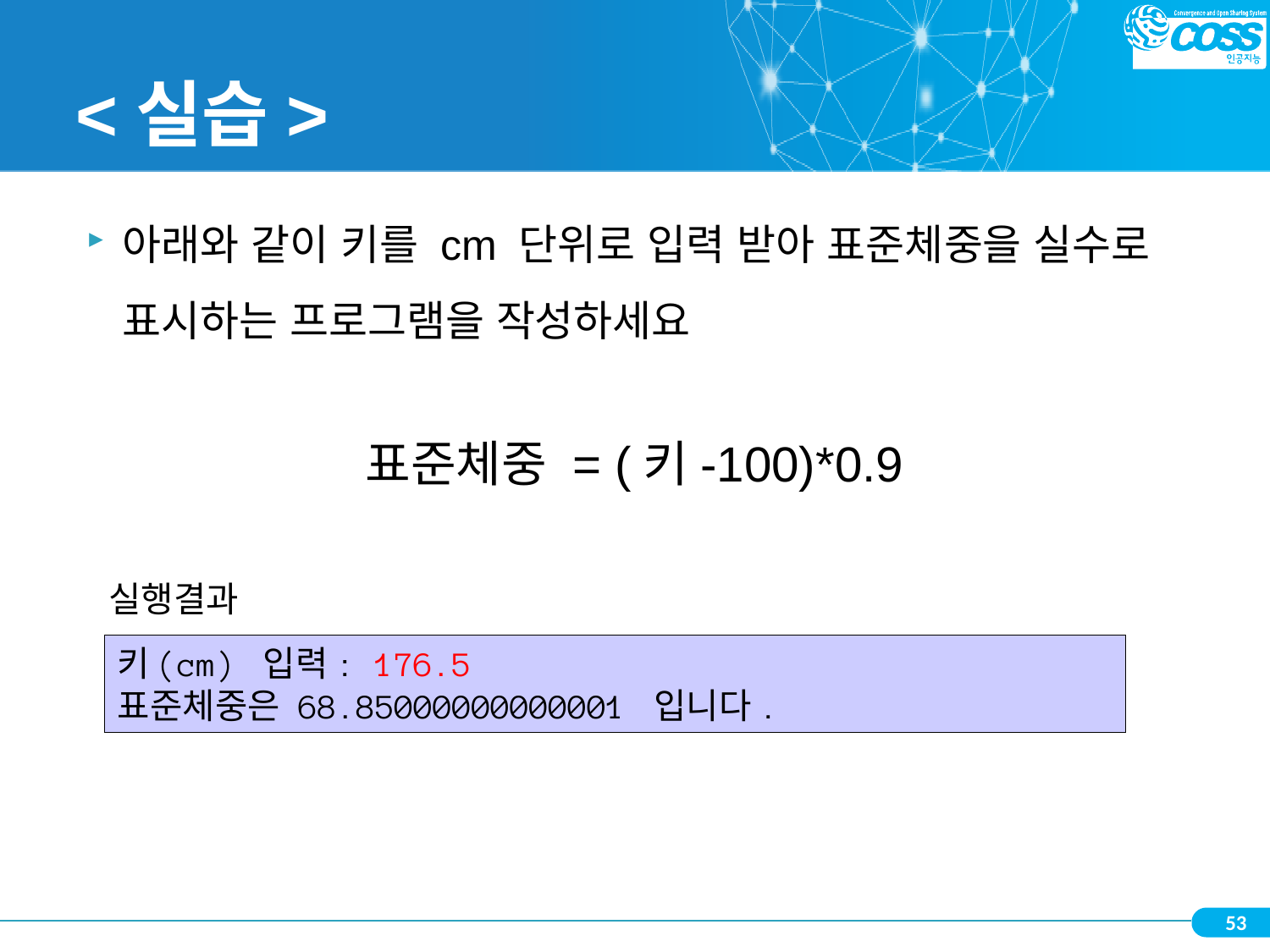

# <실습>
아래와 같이 키를 cm 단위로 입력 받아 표준체중을 실수로 표시하는 프로그램을 작성하세요
표준체중 = (키-100)*0.9
실행결과
키(cm) 입력: 176.5
표준체중은 68.85000000000001 입니다.